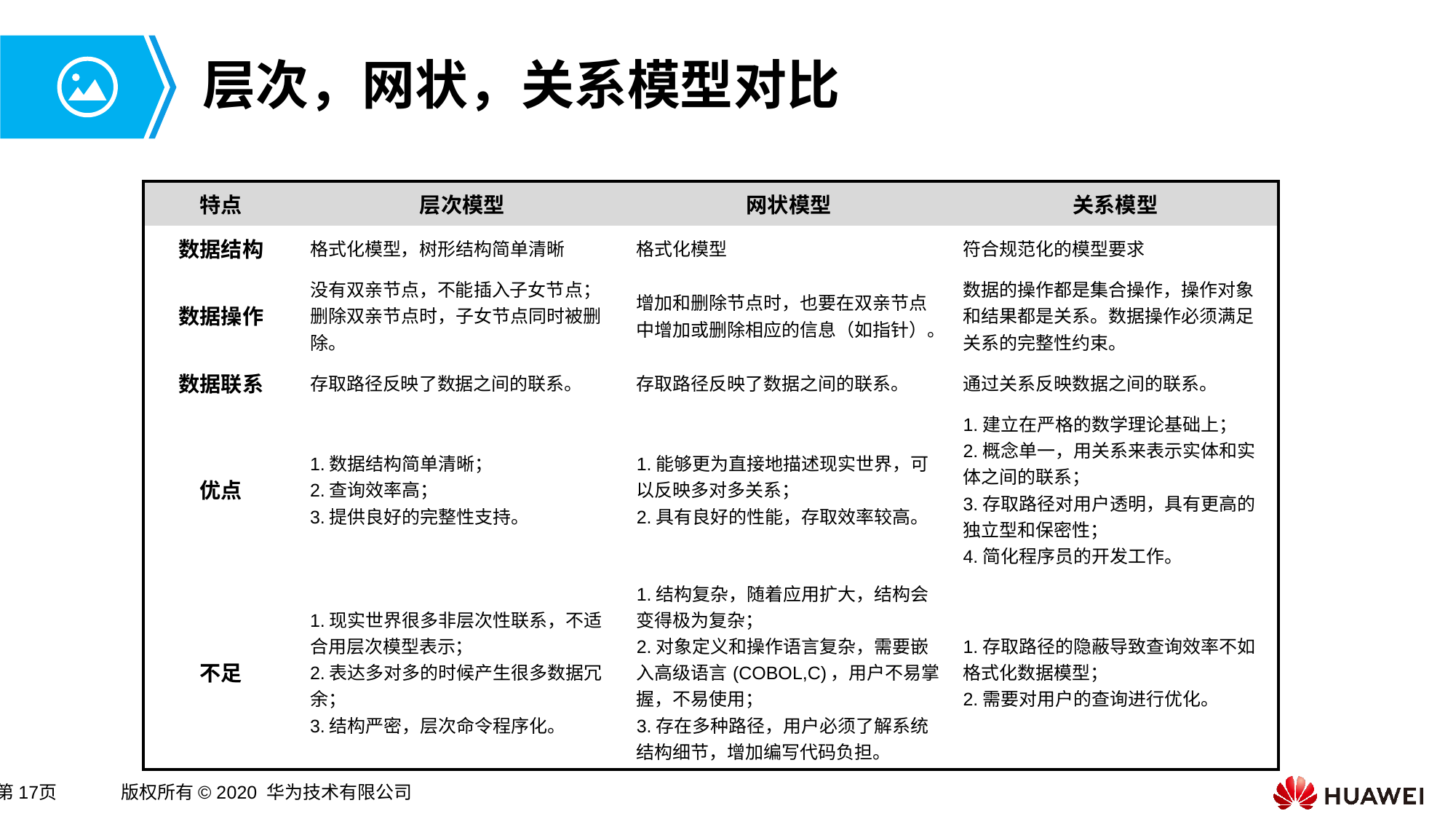

# 层次，网状，关系模型对比
| 特点 | 层次模型 | 网状模型 | 关系模型 |
| --- | --- | --- | --- |
| 数据结构 | 格式化模型，树形结构简单清晰 | 格式化模型 | 符合规范化的模型要求 |
| 数据操作 | 没有双亲节点，不能插入子女节点；删除双亲节点时，子女节点同时被删除。 | 增加和删除节点时，也要在双亲节点中增加或删除相应的信息（如指针）。 | 数据的操作都是集合操作，操作对象和结果都是关系。数据操作必须满足关系的完整性约束。 |
| 数据联系 | 存取路径反映了数据之间的联系。 | 存取路径反映了数据之间的联系。 | 通过关系反映数据之间的联系。 |
| 优点 | 1.数据结构简单清晰； 2.查询效率高； 3.提供良好的完整性支持。 | 1.能够更为直接地描述现实世界，可以反映多对多关系； 2.具有良好的性能，存取效率较高。 | 1.建立在严格的数学理论基础上； 2.概念单一，用关系来表示实体和实体之间的联系； 3.存取路径对用户透明，具有更高的独立型和保密性； 4.简化程序员的开发工作。 |
| 不足 | 1.现实世界很多非层次性联系，不适合用层次模型表示； 2.表达多对多的时候产生很多数据冗余； 3.结构严密，层次命令程序化。 | 1.结构复杂，随着应用扩大，结构会变得极为复杂； 2.对象定义和操作语言复杂，需要嵌入高级语言(COBOL,C)，用户不易掌握，不易使用； 3.存在多种路径，用户必须了解系统结构细节，增加编写代码负担。 | 1.存取路径的隐蔽导致查询效率不如格式化数据模型； 2.需要对用户的查询进行优化。 |